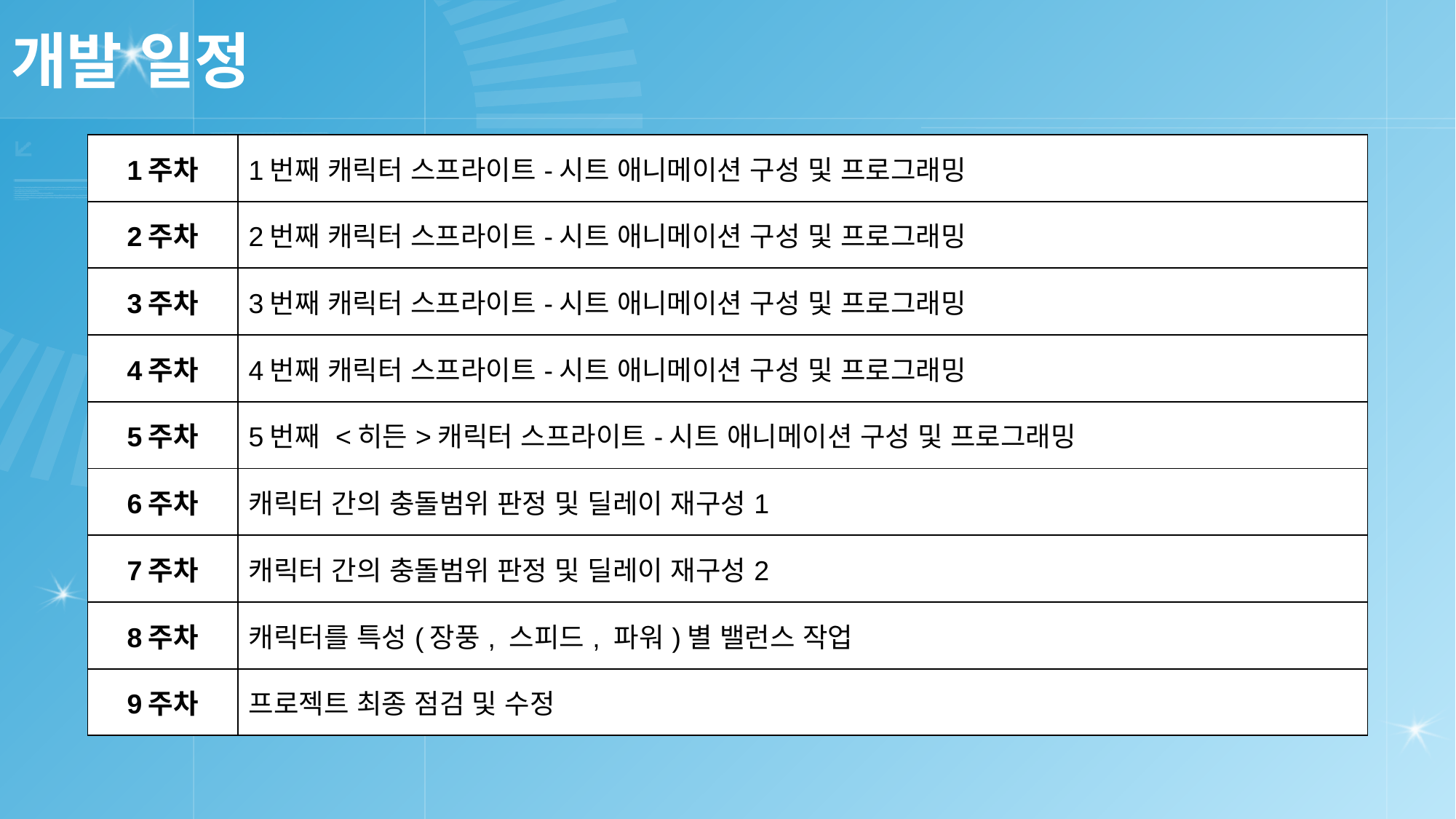

# 개발 일정
| 1주차 | 1번째 캐릭터 스프라이트-시트 애니메이션 구성 및 프로그래밍 |
| --- | --- |
| 2주차 | 2번째 캐릭터 스프라이트-시트 애니메이션 구성 및 프로그래밍 |
| 3주차 | 3번째 캐릭터 스프라이트-시트 애니메이션 구성 및 프로그래밍 |
| 4주차 | 4번째 캐릭터 스프라이트-시트 애니메이션 구성 및 프로그래밍 |
| 5주차 | 5번째 <히든>캐릭터 스프라이트-시트 애니메이션 구성 및 프로그래밍 |
| 6주차 | 캐릭터 간의 충돌범위 판정 및 딜레이 재구성1 |
| 7주차 | 캐릭터 간의 충돌범위 판정 및 딜레이 재구성2 |
| 8주차 | 캐릭터를 특성(장풍, 스피드, 파워)별 밸런스 작업 |
| 9주차 | 프로젝트 최종 점검 및 수정 |